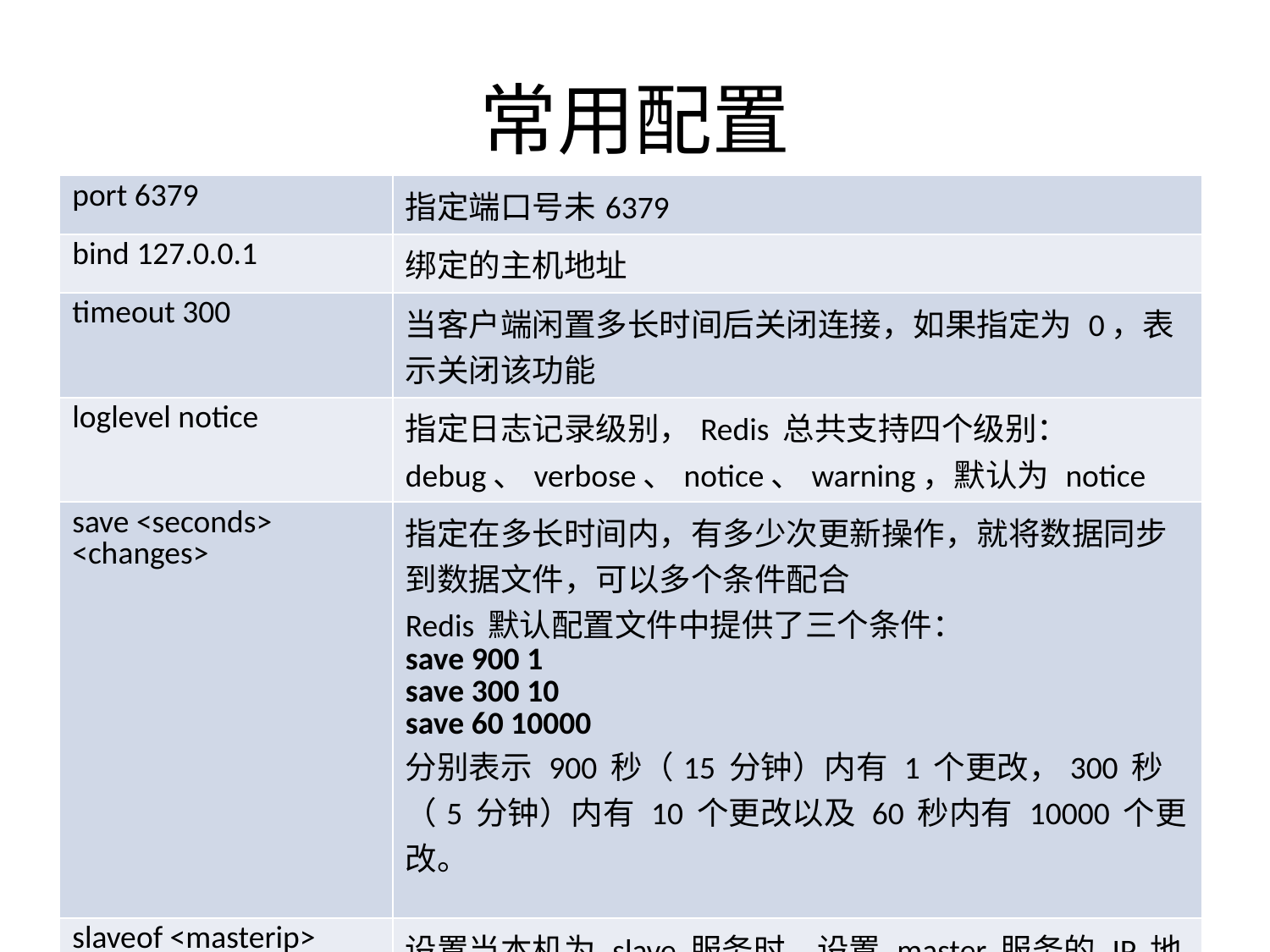

# 常用配置
| port 6379 | 指定端口号未6379 |
| --- | --- |
| bind 127.0.0.1 | 绑定的主机地址 |
| timeout 300 | 当客户端闲置多长时间后关闭连接，如果指定为 0，表示关闭该功能 |
| loglevel notice | 指定日志记录级别，Redis 总共支持四个级别：debug、verbose、notice、warning，默认为 notice |
| save <seconds> <changes> | 指定在多长时间内，有多少次更新操作，就将数据同步到数据文件，可以多个条件配合 Redis 默认配置文件中提供了三个条件： save 900 1 save 300 10 save 60 10000 分别表示 900 秒（15 分钟）内有 1 个更改，300 秒（5 分钟）内有 10 个更改以及 60 秒内有 10000 个更改。 |
| slaveof <masterip> <masterport> | 设置当本机为 slave 服务时，设置 master 服务的 IP 地址及端口，在 Redis 启动时，它会自动从 master 进行数据同步 |